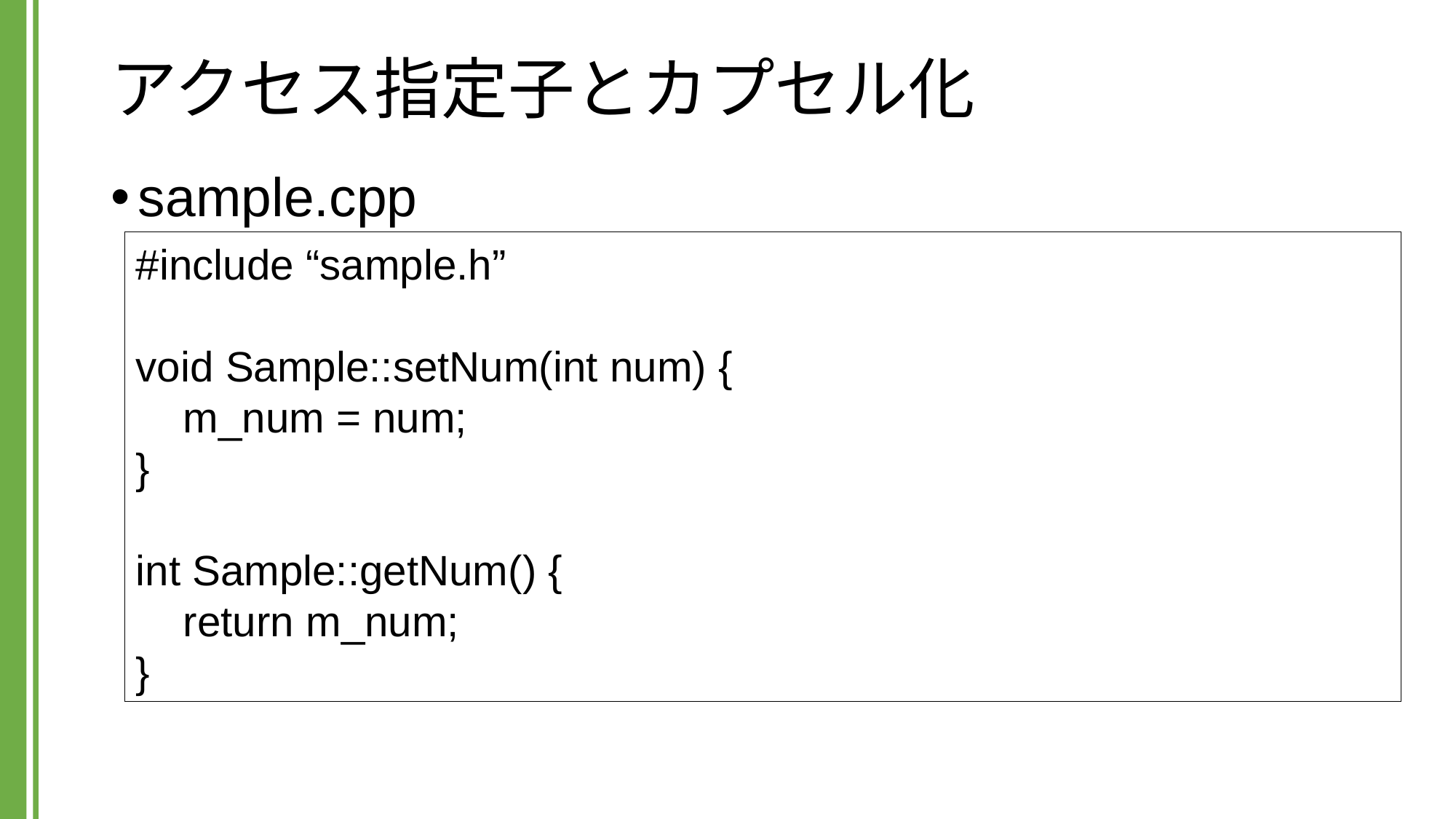

# アクセス指定子とカプセル化
sample.cpp

#include “sample.h”

void Sample::setNum(int num) {
    m_num = num;
}

int Sample::getNum() {
    return m_num;
}